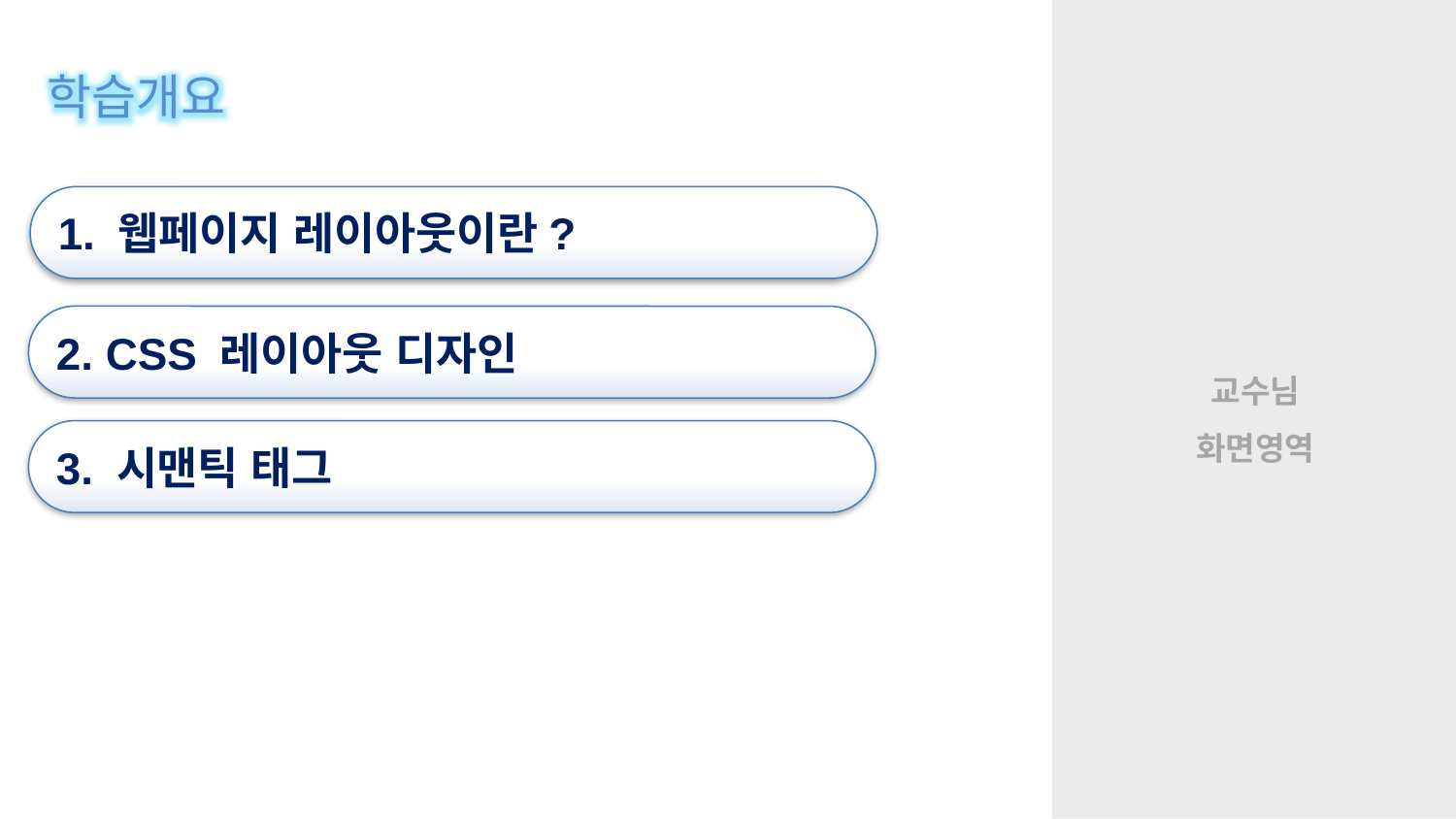

학습개요
1. 웹페이지 레이아웃이란?
2. CSS 레이아웃 디자인
3. 시맨틱 태그